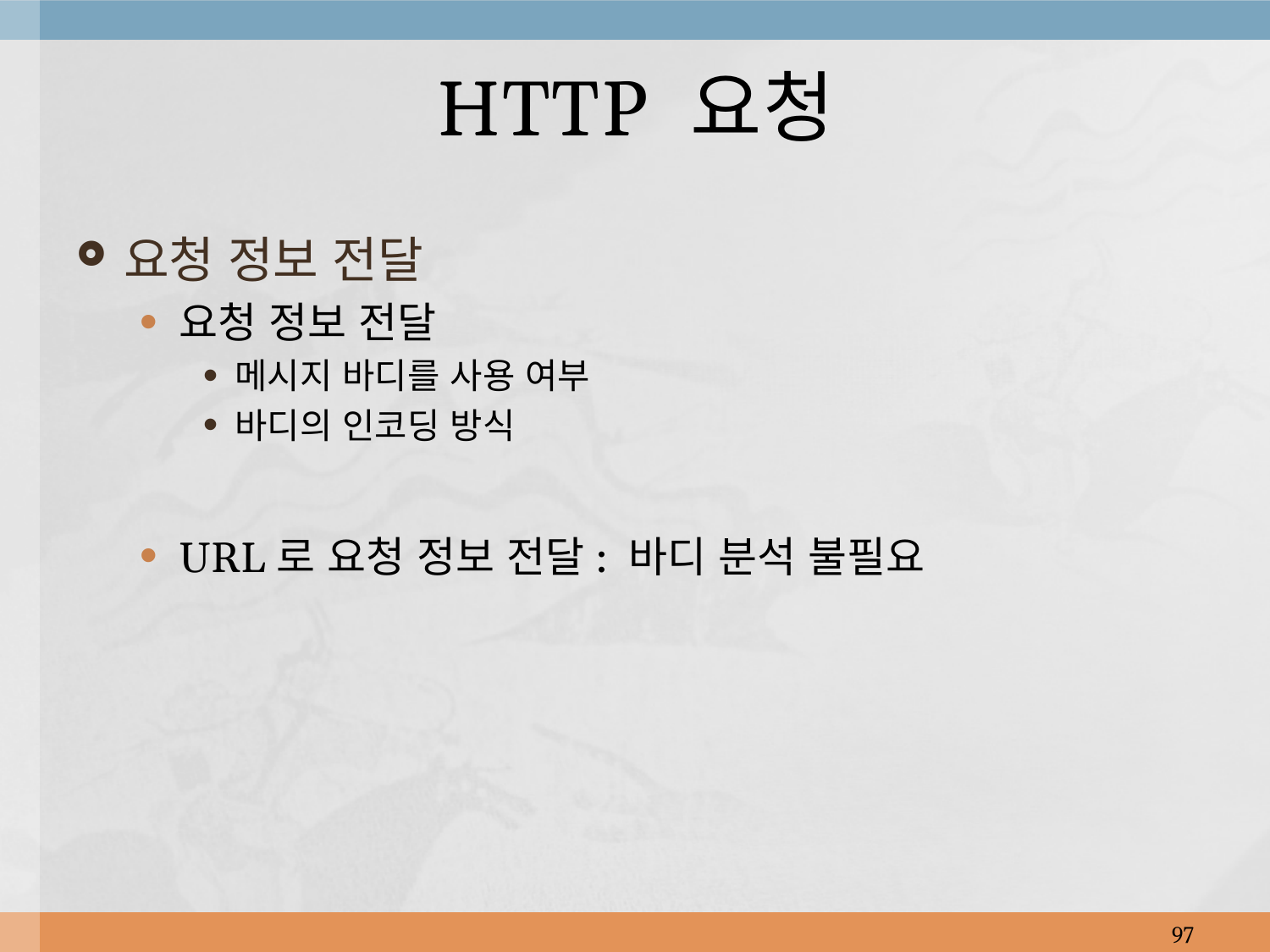

# HTTP 요청
요청 정보 전달
요청 정보 전달
메시지 바디를 사용 여부
바디의 인코딩 방식

URL로 요청 정보 전달: 바디 분석 불필요
97